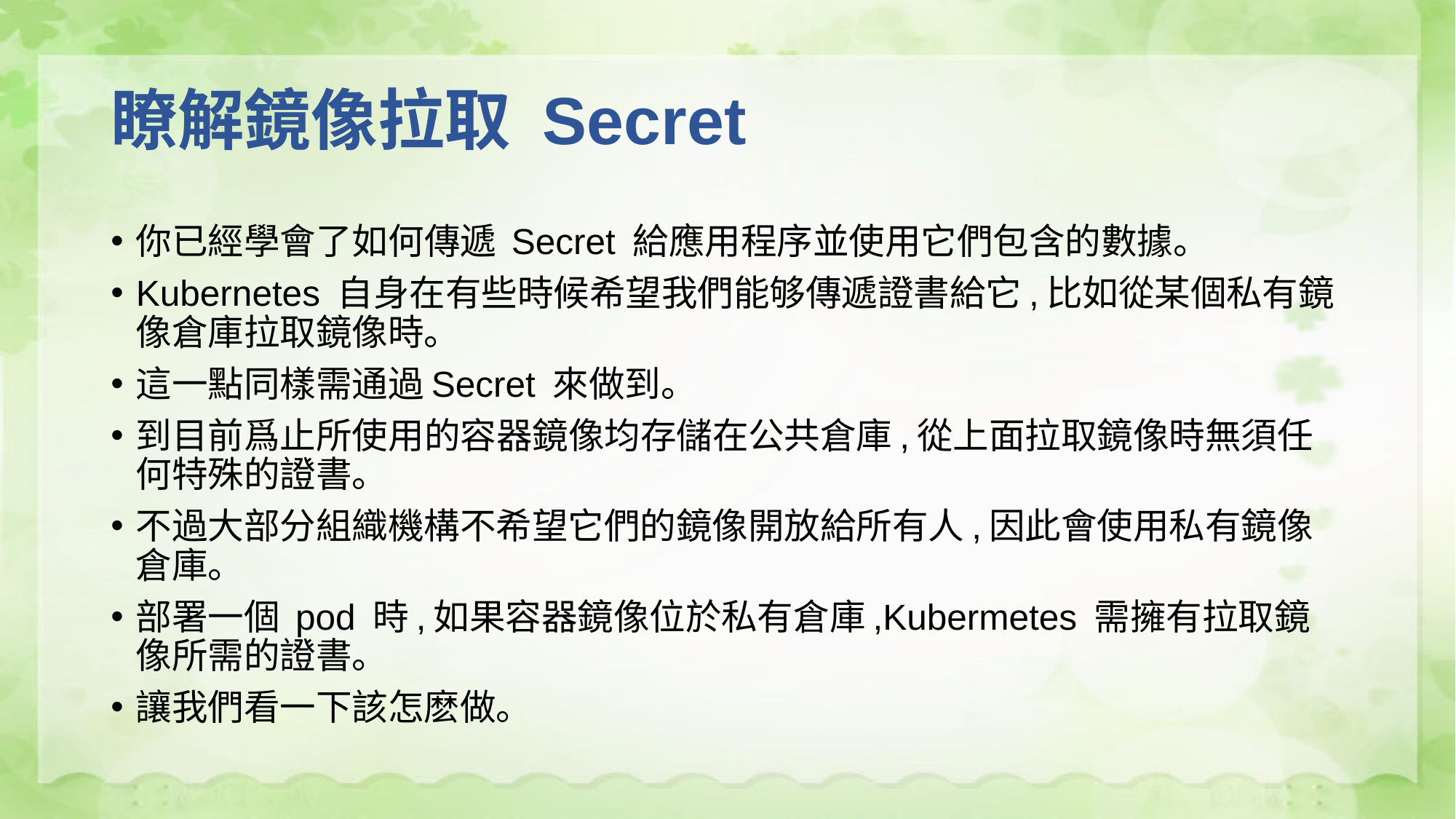

# 瞭解鏡像拉取 Secret
你已經學會了如何傳遞 Secret 給應用程序並使用它們包含的數據。
Kubernetes 自身在有些時候希望我們能够傳遞證書給它,比如從某個私有鏡像倉庫拉取鏡像時。
這一點同樣需通過Secret 來做到。
到目前爲止所使用的容器鏡像均存儲在公共倉庫,從上面拉取鏡像時無須任何特殊的證書。
不過大部分組織機構不希望它們的鏡像開放給所有人,因此會使用私有鏡像倉庫。
部署一個 pod 時,如果容器鏡像位於私有倉庫,Kubermetes 需擁有拉取鏡像所需的證書。
讓我們看一下該怎麽做。